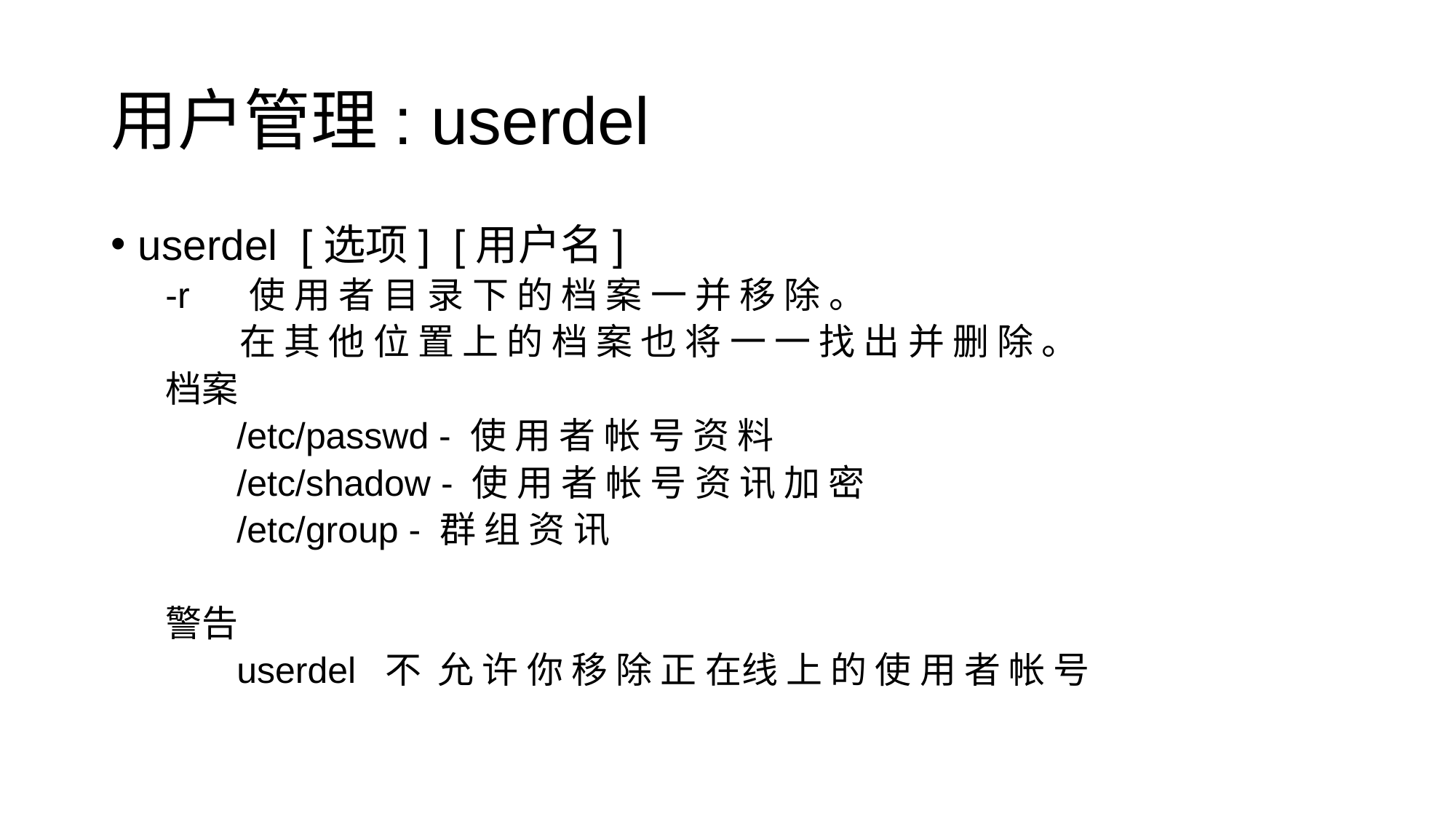

# 用户管理: userdel
userdel  [选项]  [用户名]
-r     使 用 者 目 录 下 的 档 案 一 并 移 除 。
        在 其 他 位 置 上 的 档 案 也 将 一 一 找 出 并 删 除 。
档案
       /etc/passwd - 使 用 者 帐 号 资 料
       /etc/shadow - 使 用 者 帐 号 资 讯 加 密
       /etc/group - 群 组 资 讯

警告
       userdel  不  允 许 你 移 除 正 在线 上 的 使 用 者 帐 号